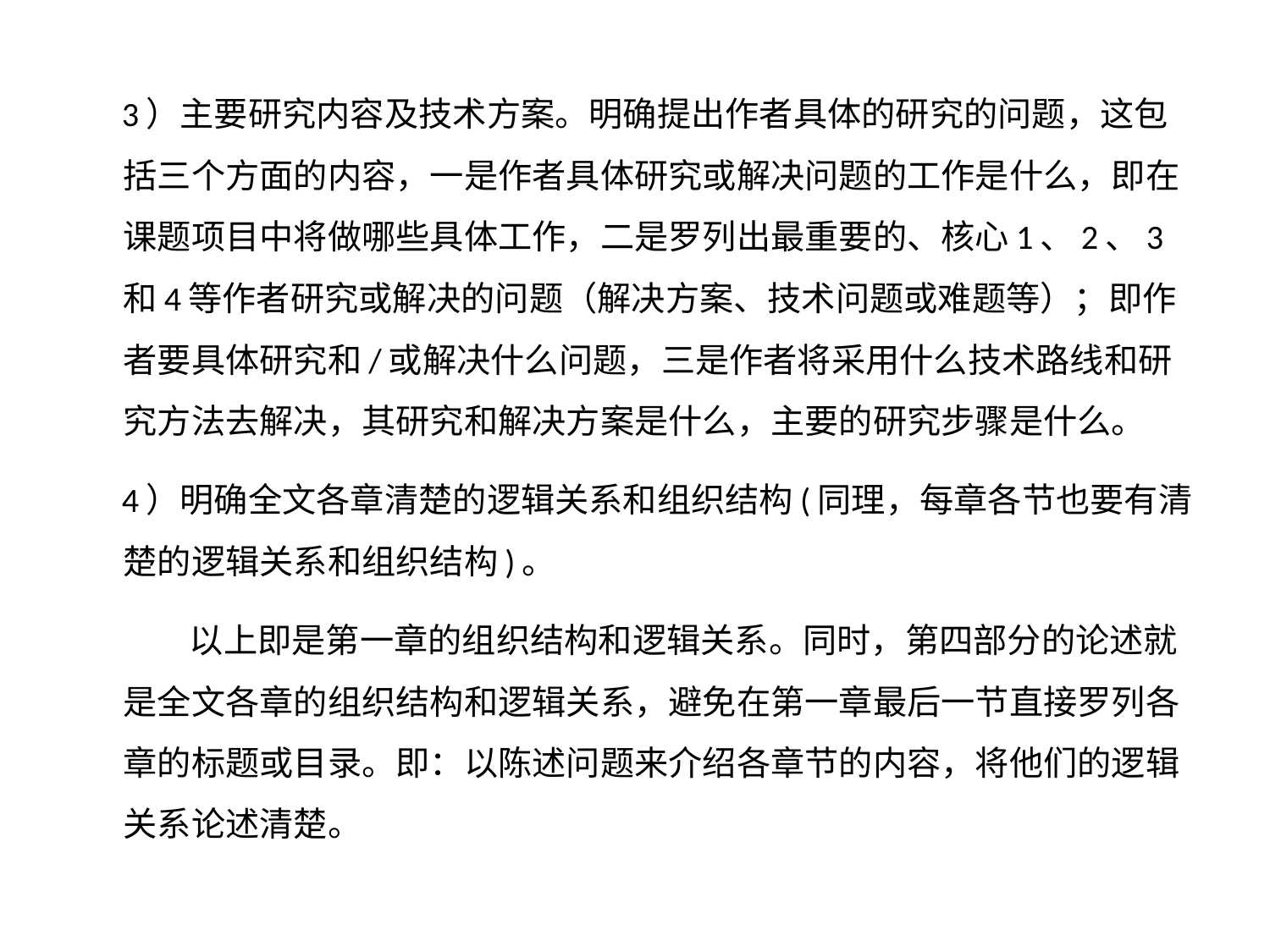

3）主要研究内容及技术方案。明确提出作者具体的研究的问题，这包括三个方面的内容，一是作者具体研究或解决问题的工作是什么，即在课题项目中将做哪些具体工作，二是罗列出最重要的、核心1、2、3和4等作者研究或解决的问题（解决方案、技术问题或难题等）；即作者要具体研究和/或解决什么问题，三是作者将采用什么技术路线和研究方法去解决，其研究和解决方案是什么，主要的研究步骤是什么。
      4）明确全文各章清楚的逻辑关系和组织结构(同理，每章各节也要有清楚的逻辑关系和组织结构)。
              以上即是第一章的组织结构和逻辑关系。同时，第四部分的论述就是全文各章的组织结构和逻辑关系，避免在第一章最后一节直接罗列各章的标题或目录。即：以陈述问题来介绍各章节的内容，将他们的逻辑关系论述清楚。